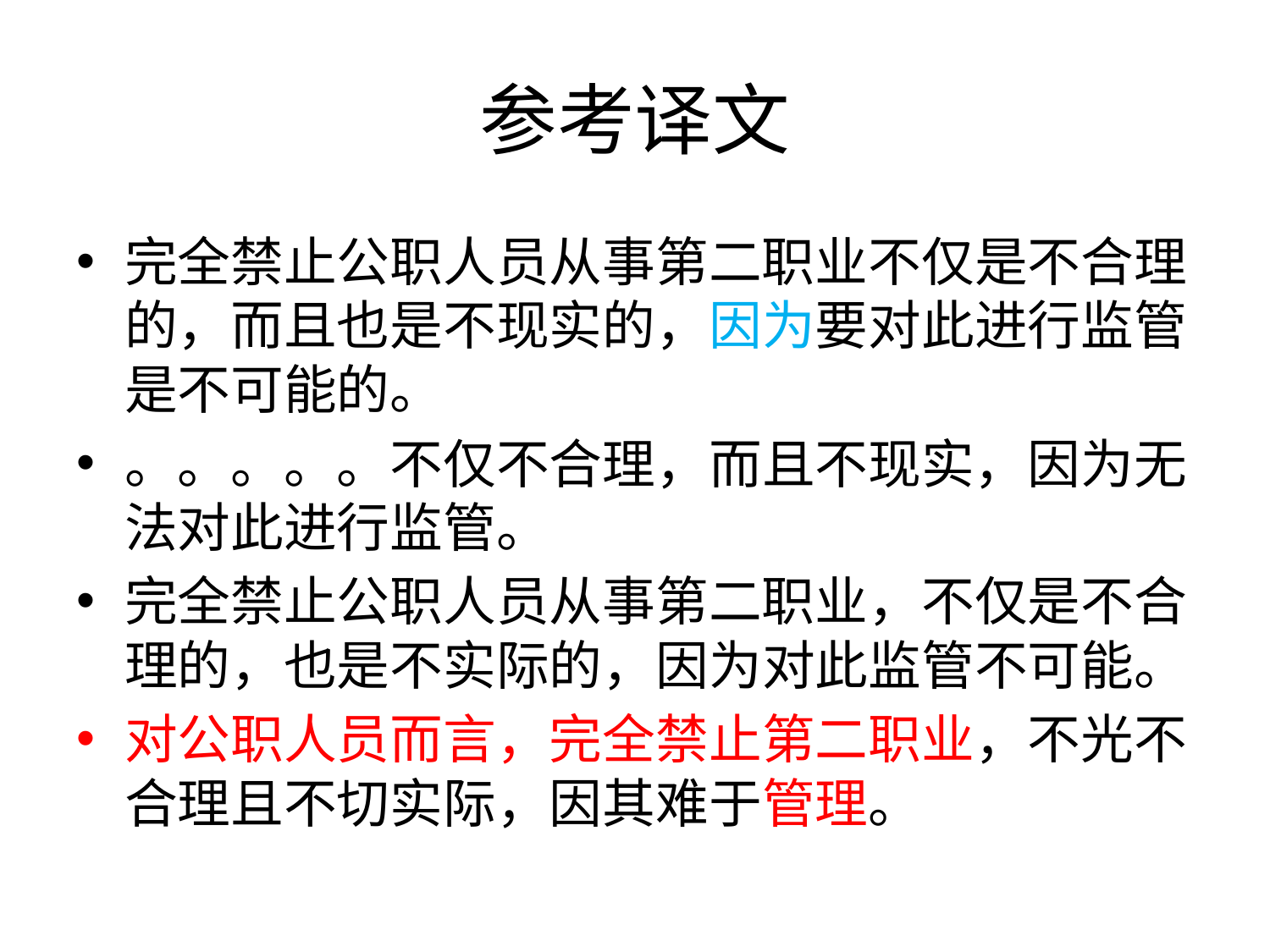

# 参考译文
完全禁止公职人员从事第二职业不仅是不合理的，而且也是不现实的，因为要对此进行监管是不可能的。
。。。。。不仅不合理，而且不现实，因为无法对此进行监管。
完全禁止公职人员从事第二职业，不仅是不合理的，也是不实际的，因为对此监管不可能。
对公职人员而言，完全禁止第二职业，不光不合理且不切实际，因其难于管理。